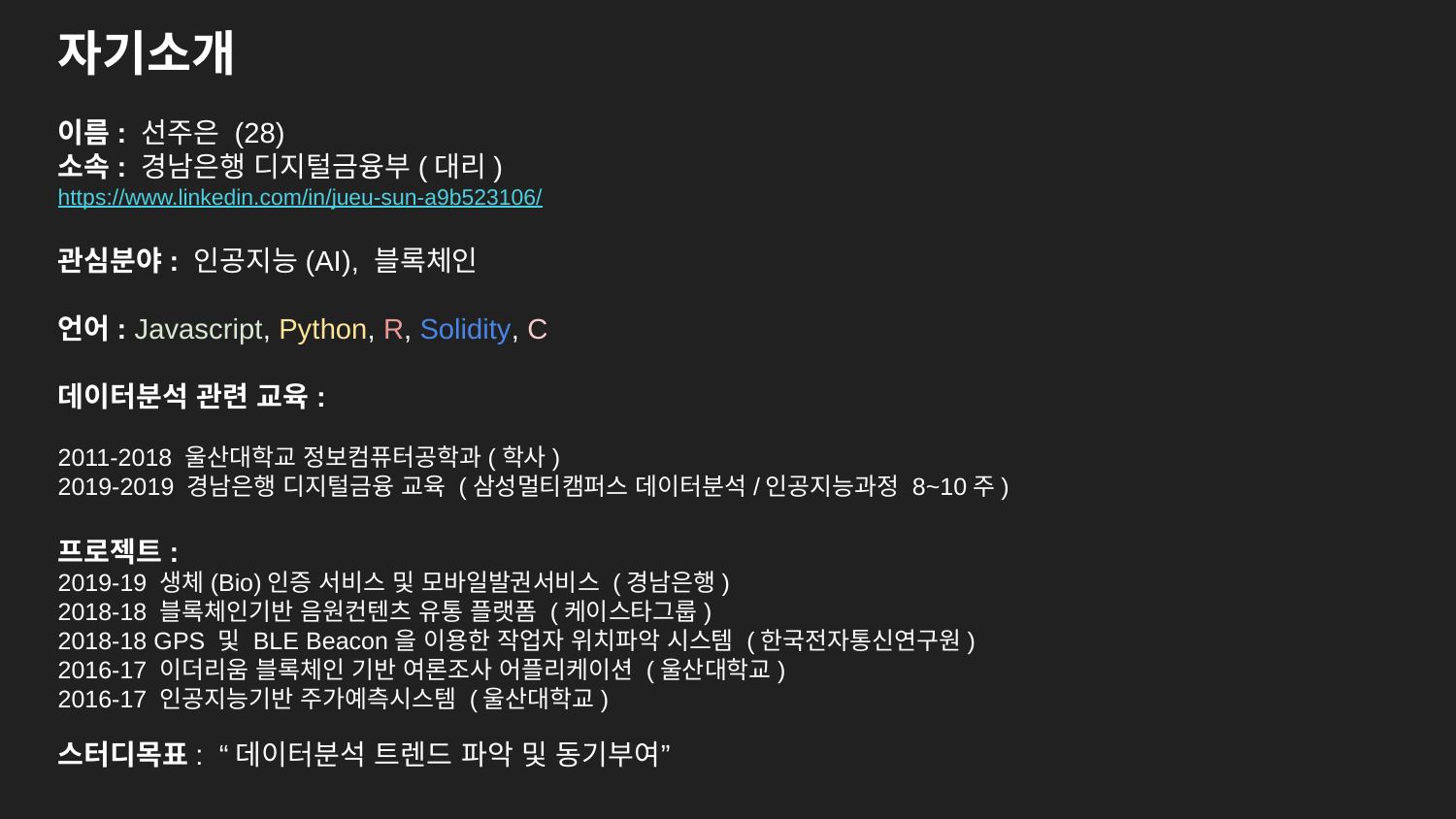

자기소개

이름: 선주은 (28)
소속: 경남은행 디지털금융부(대리)
https://www.linkedin.com/in/jueu-sun-a9b523106/

관심분야: 인공지능(AI), 블록체인

언어: Javascript, Python, R, Solidity, C

데이터분석 관련 교육:

2011-2018 울산대학교 정보컴퓨터공학과(학사)
2019-2019 경남은행 디지털금융 교육 (삼성멀티캠퍼스 데이터분석/인공지능과정 8~10주)

프로젝트:
2019-19 생체(Bio)인증 서비스 및 모바일발권서비스 (경남은행)
2018-18 블록체인기반 음원컨텐츠 유통 플랫폼 (케이스타그룹)
2018-18 GPS 및 BLE Beacon을 이용한 작업자 위치파악 시스템 (한국전자통신연구원)
2016-17 이더리움 블록체인 기반 여론조사 어플리케이션 (울산대학교)
2016-17 인공지능기반 주가예측시스템 (울산대학교)

스터디목표:  “데이터분석 트렌드 파악 및 동기부여”